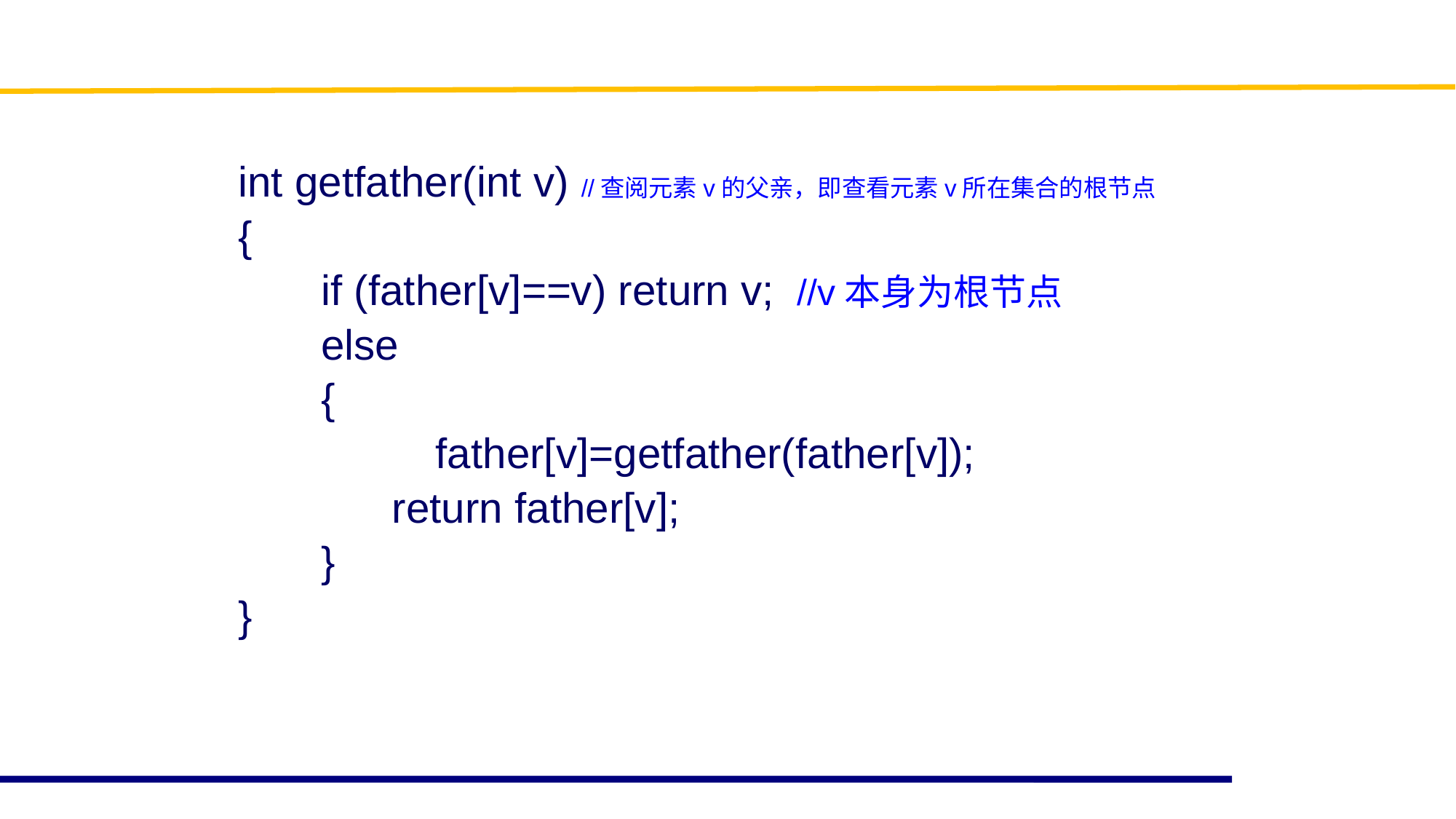

#
int getfather(int v) //查阅元素v的父亲，即查看元素v所在集合的根节点
{
       if (father[v]==v) return v;  //v本身为根节点
       else
       {
		    father[v]=getfather(father[v]);
             return father[v];
       }
}